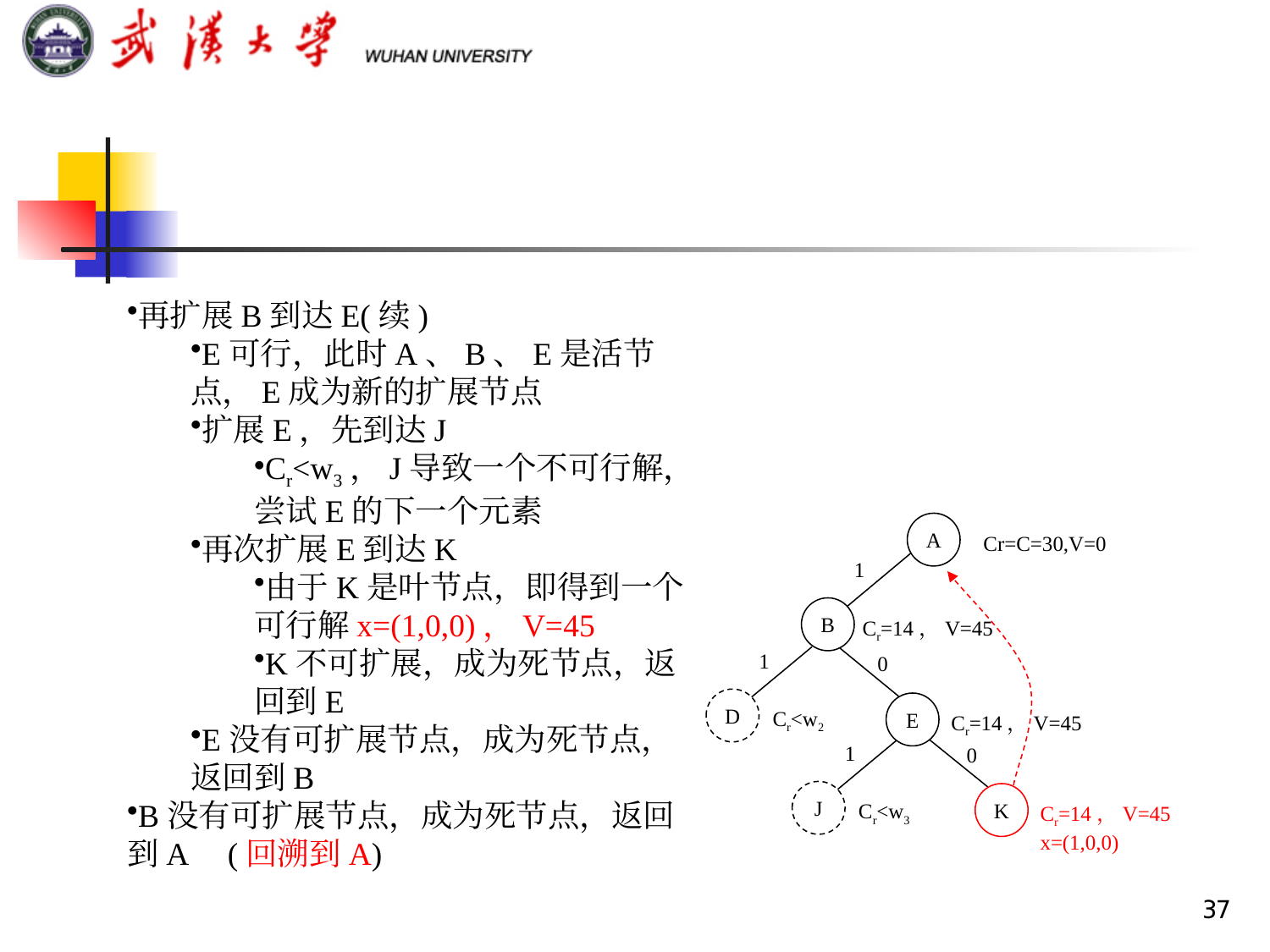

再扩展B到达E(续)
E可行，此时A、B、E是活节点，E成为新的扩展节点
扩展E，先到达J
Cr<w3，J导致一个不可行解，尝试E的下一个元素
再次扩展E到达K
由于K是叶节点，即得到一个可行解x=(1,0,0)，V=45
K不可扩展，成为死节点，返回到E
E没有可扩展节点，成为死节点，返回到B
B没有可扩展节点，成为死节点，返回到A     (回溯到A)
A
Cr=C=30,V=0
1

B
Cr=14，V=45
1
0

D
E
Cr<w2
Cr=14，V=45
1
0

J
K
Cr<w3
Cr=14，V=45
x=(1,0,0)
37